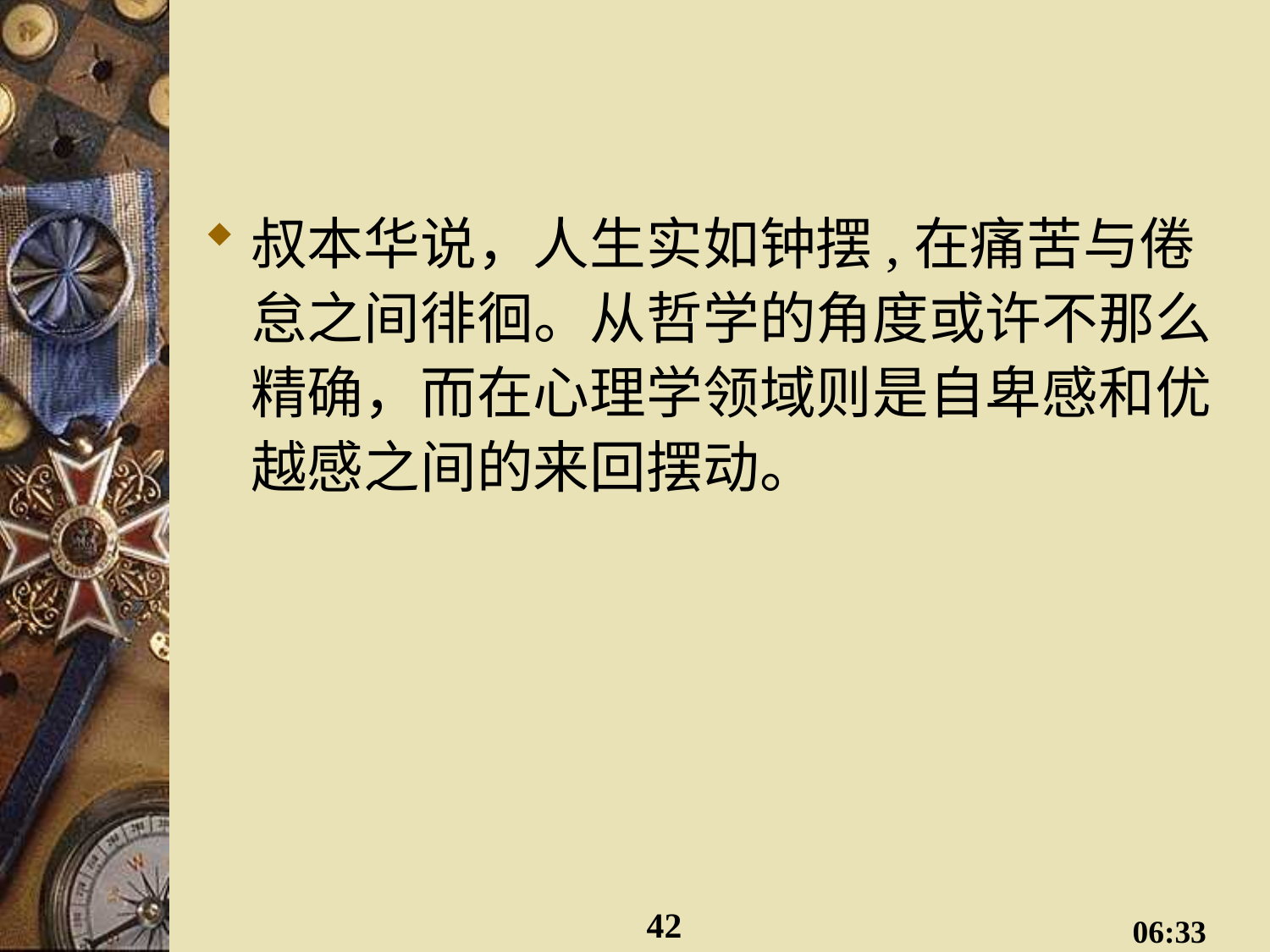

#
叔本华说，人生实如钟摆,在痛苦与倦怠之间徘徊。从哲学的角度或许不那么精确，而在心理学领域则是自卑感和优越感之间的来回摆动。